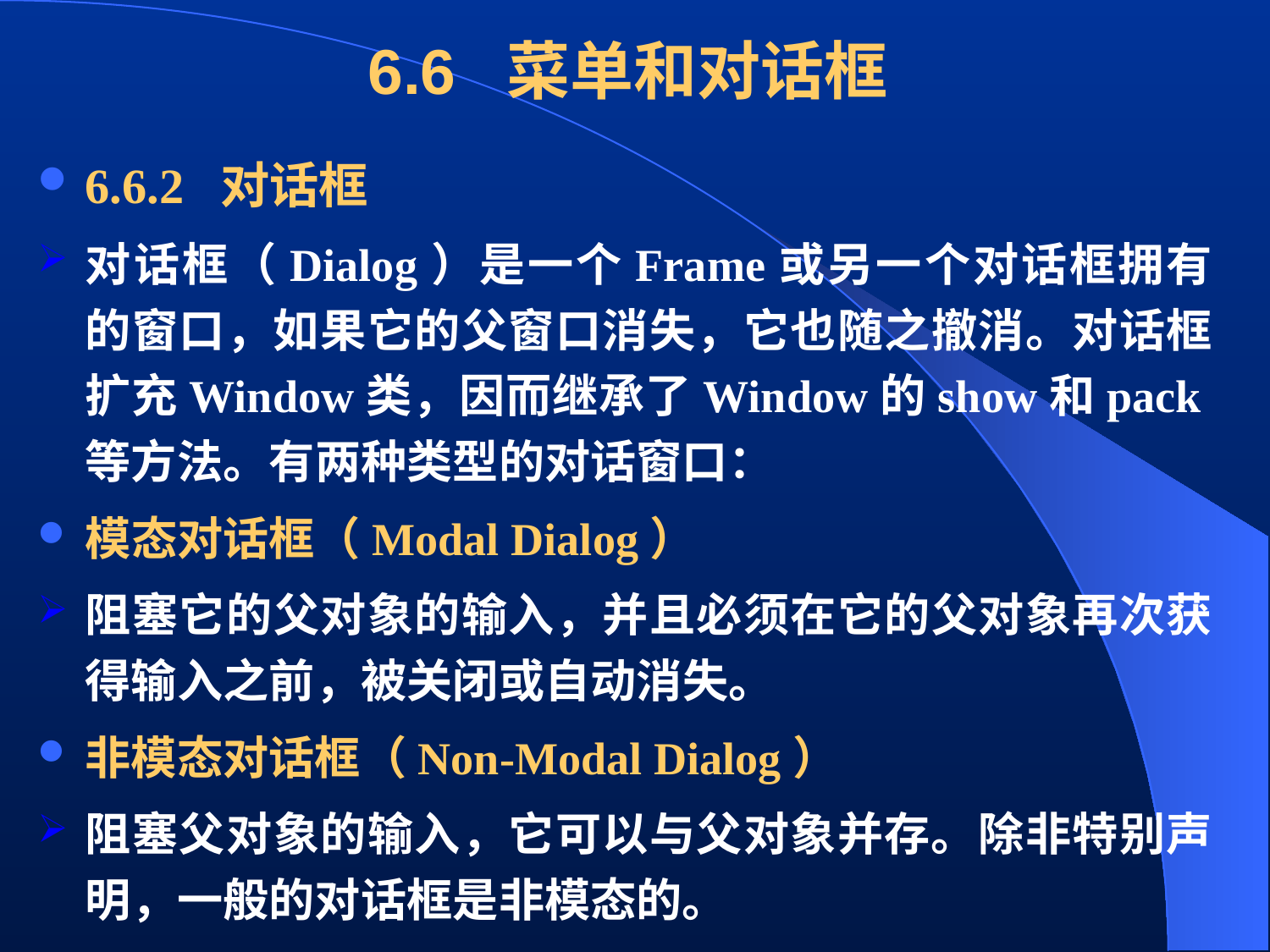

# 6.6  菜单和对话框
6.6.2  对话框
对话框（Dialog）是一个Frame或另一个对话框拥有的窗口，如果它的父窗口消失，它也随之撤消。对话框扩充Window类，因而继承了Window的show和pack等方法。有两种类型的对话窗口：
模态对话框（Modal Dialog）
阻塞它的父对象的输入，并且必须在它的父对象再次获得输入之前，被关闭或自动消失。
非模态对话框（Non-Modal Dialog）
阻塞父对象的输入，它可以与父对象并存。除非特别声明，一般的对话框是非模态的。